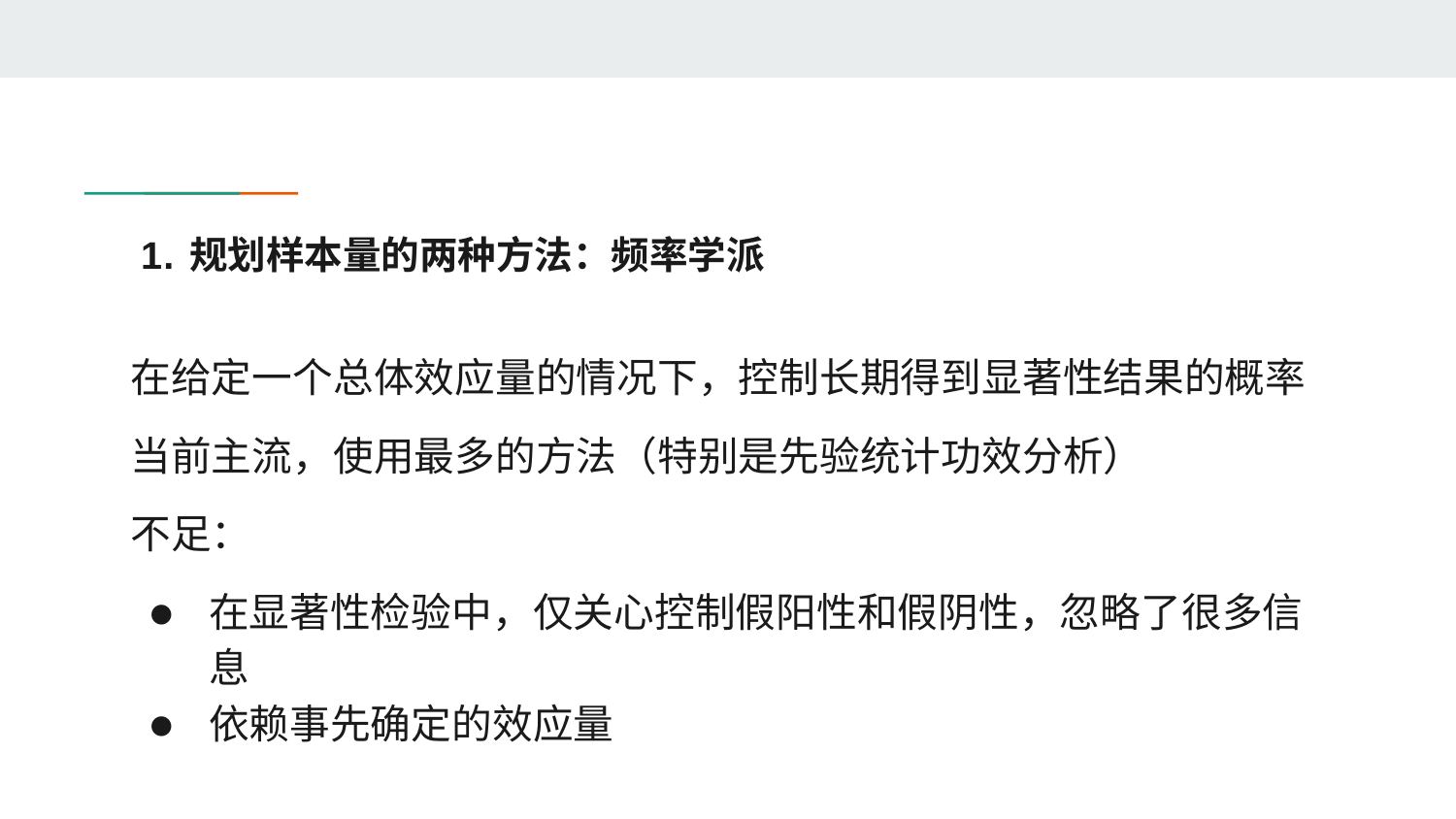

# 规划样本量的两种方法：频率学派
在给定一个总体效应量的情况下，控制长期得到显著性结果的概率
当前主流，使用最多的方法（特别是先验统计功效分析）
不足：
在显著性检验中，仅关心控制假阳性和假阴性，忽略了很多信息
依赖事先确定的效应量